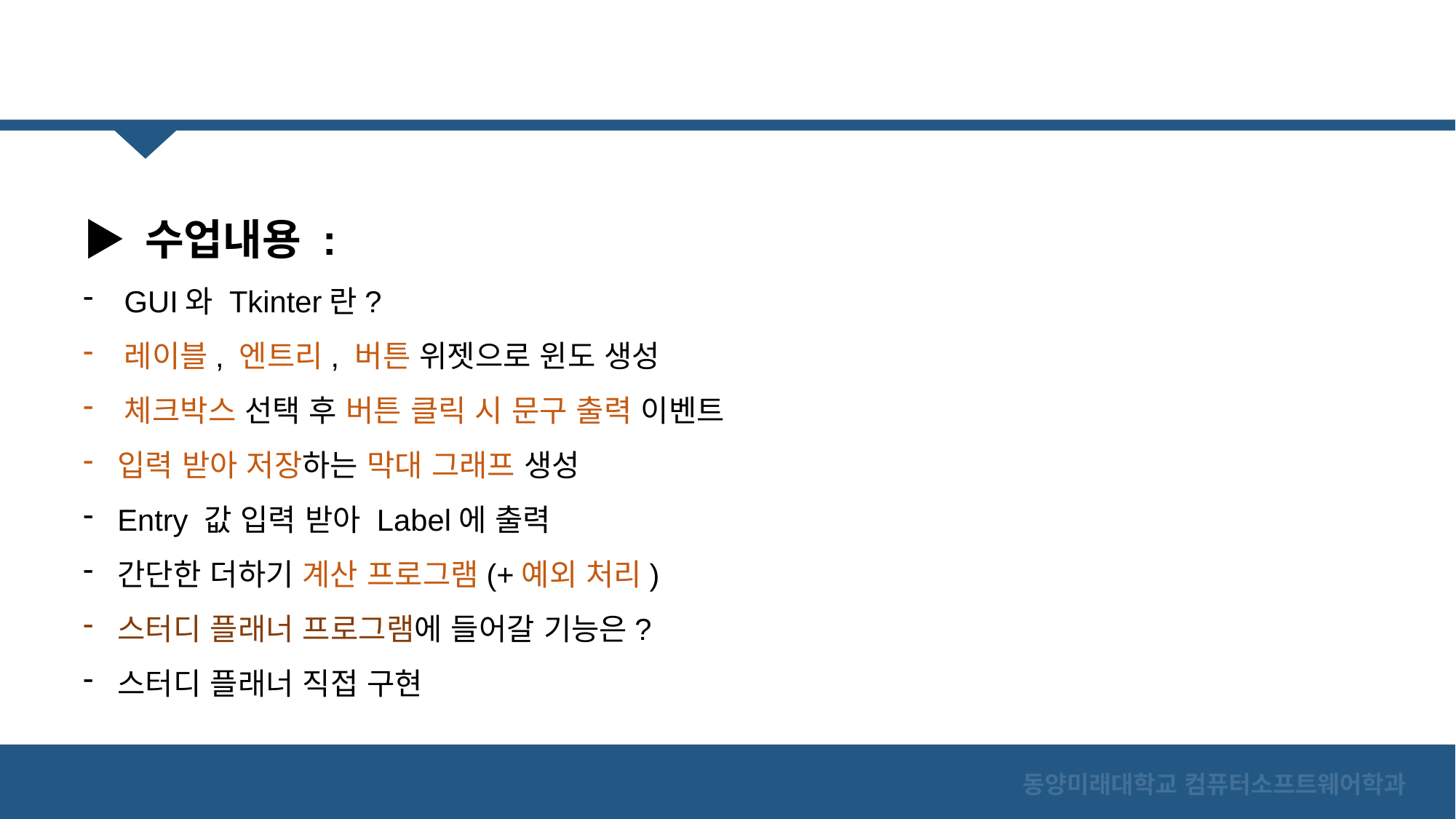

▶ 수업내용 :
GUI와 Tkinter란?
레이블, 엔트리, 버튼 위젯으로 윈도 생성
체크박스 선택 후 버튼 클릭 시 문구 출력 이벤트
입력 받아 저장하는 막대 그래프 생성
Entry 값 입력 받아 Label에 출력
간단한 더하기 계산 프로그램(+예외 처리)
스터디 플래너 프로그램에 들어갈 기능은?
스터디 플래너 직접 구현

동양미래대학교 컴퓨터소프트웨어학과